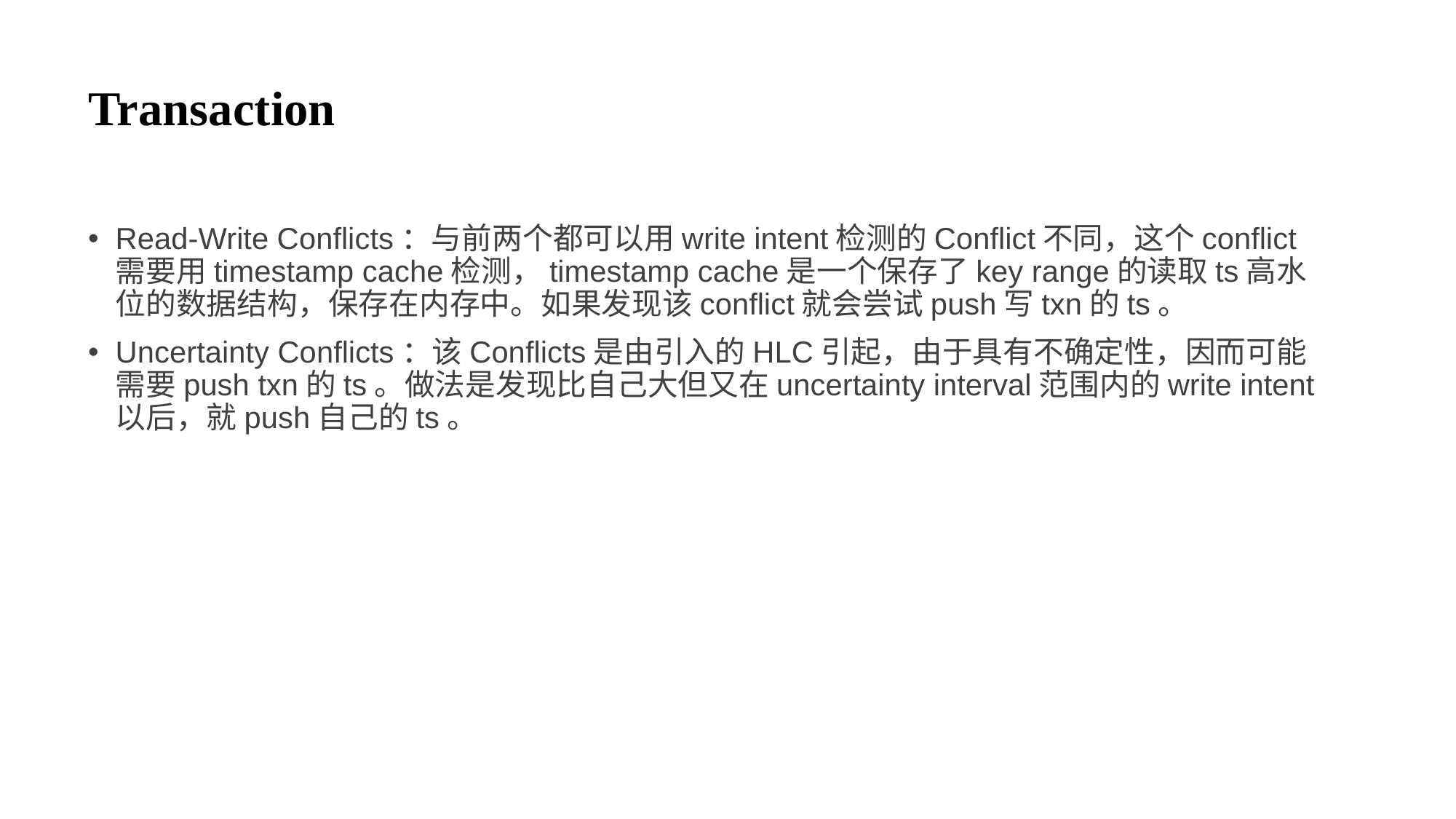

# Transaction
Read-Write Conflicts：与前两个都可以用write intent检测的Conflict不同，这个conflict需要用timestamp cache检测，timestamp cache是一个保存了key range的读取ts高水位的数据结构，保存在内存中。如果发现该conflict就会尝试push写txn的ts。
Uncertainty Conflicts：该Conflicts是由引入的HLC引起，由于具有不确定性，因而可能需要push txn的ts。做法是发现比自己大但又在uncertainty interval范围内的write intent以后，就push自己的ts。